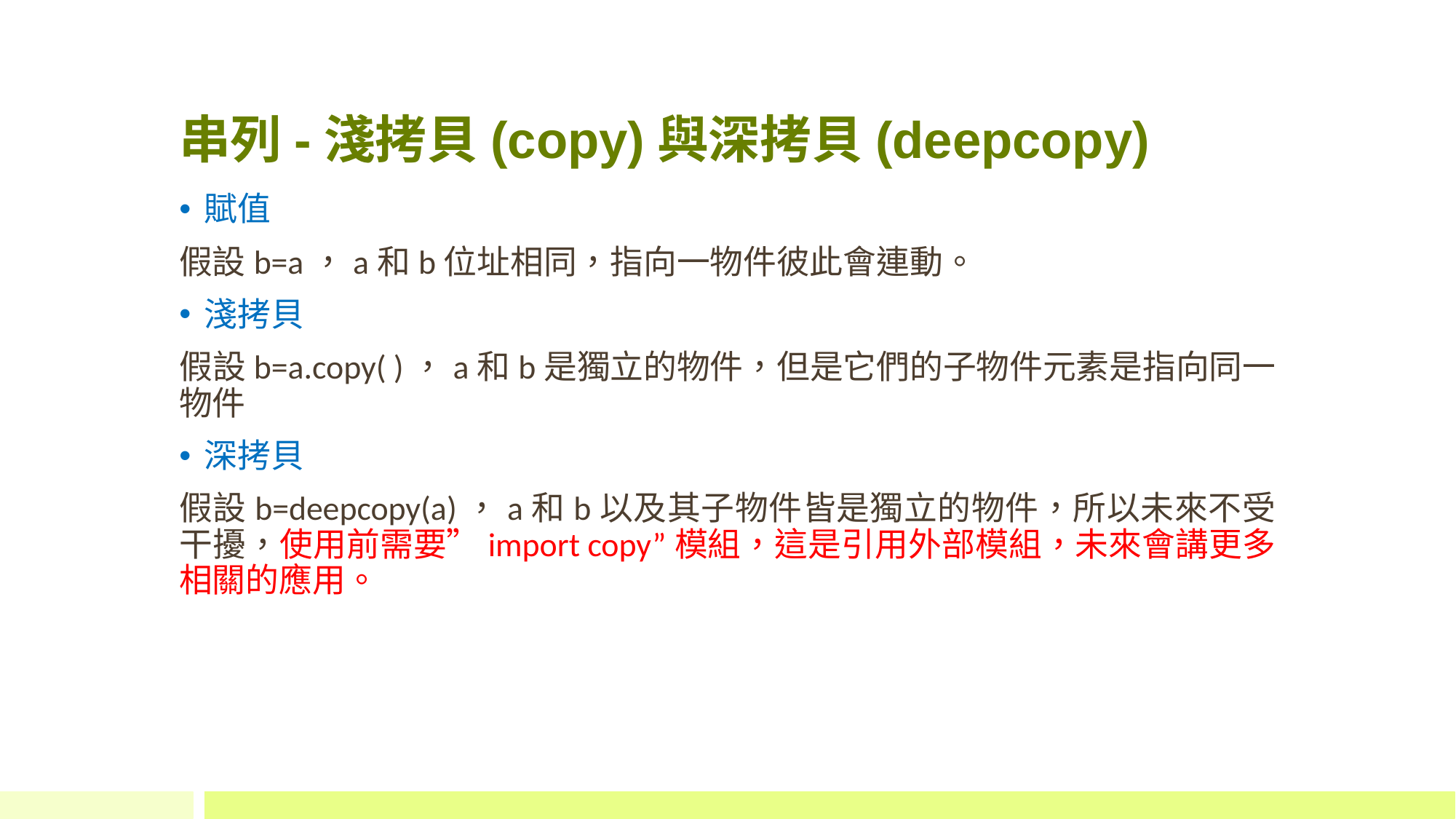

# 串列-淺拷貝(copy)與深拷貝(deepcopy)
賦值
假設b=a，a和b位址相同，指向一物件彼此會連動。
淺拷貝
假設b=a.copy( )，a和b是獨立的物件，但是它們的子物件元素是指向同一物件
深拷貝
假設b=deepcopy(a)，a和b以及其子物件皆是獨立的物件，所以未來不受干擾，使用前需要”import copy”模組，這是引用外部模組，未來會講更多相關的應用。